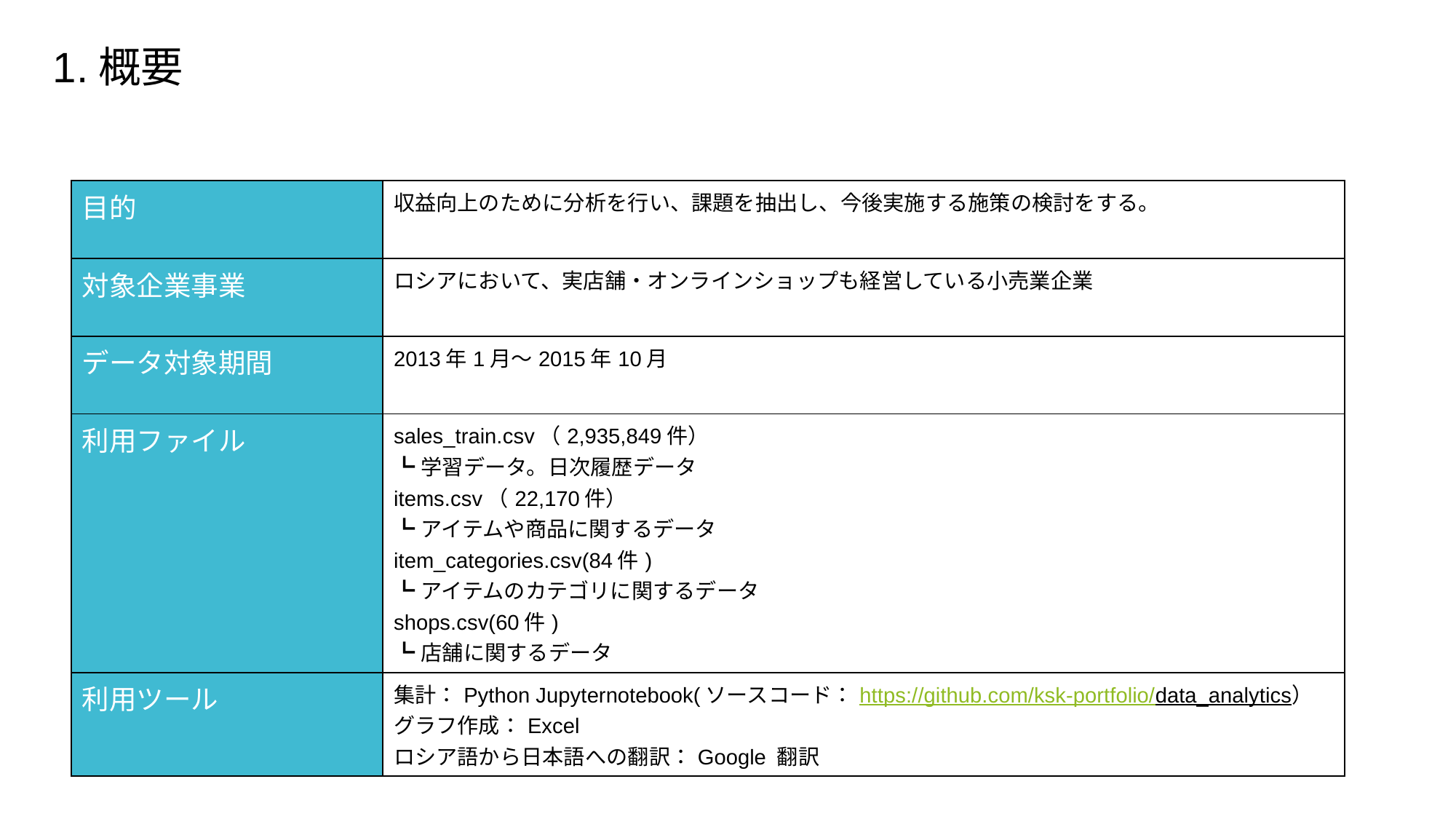

1.概要
| 目的 | 収益向上のために分析を行い、課題を抽出し、今後実施する施策の検討をする。 |
| --- | --- |
| 対象企業事業 | ロシアにおいて、実店舗・オンラインショップも経営している小売業企業 |
| データ対象期間 | 2013年1月〜2015年10月 |
| 利用ファイル | sales\_train.csv（2,935,849件） ┗学習データ。日次履歴データ items.csv（22,170件） ┗アイテムや商品に関するデータ item\_categories.csv(84件) ┗アイテムのカテゴリに関するデータ shops.csv(60件) ┗店舗に関するデータ |
| 利用ツール | 集計：Python Jupyternotebook(ソースコード：https://github.com/ksk-portfolio/data\_analytics） グラフ作成：Excel ロシア語から日本語への翻訳：Google 翻訳 |